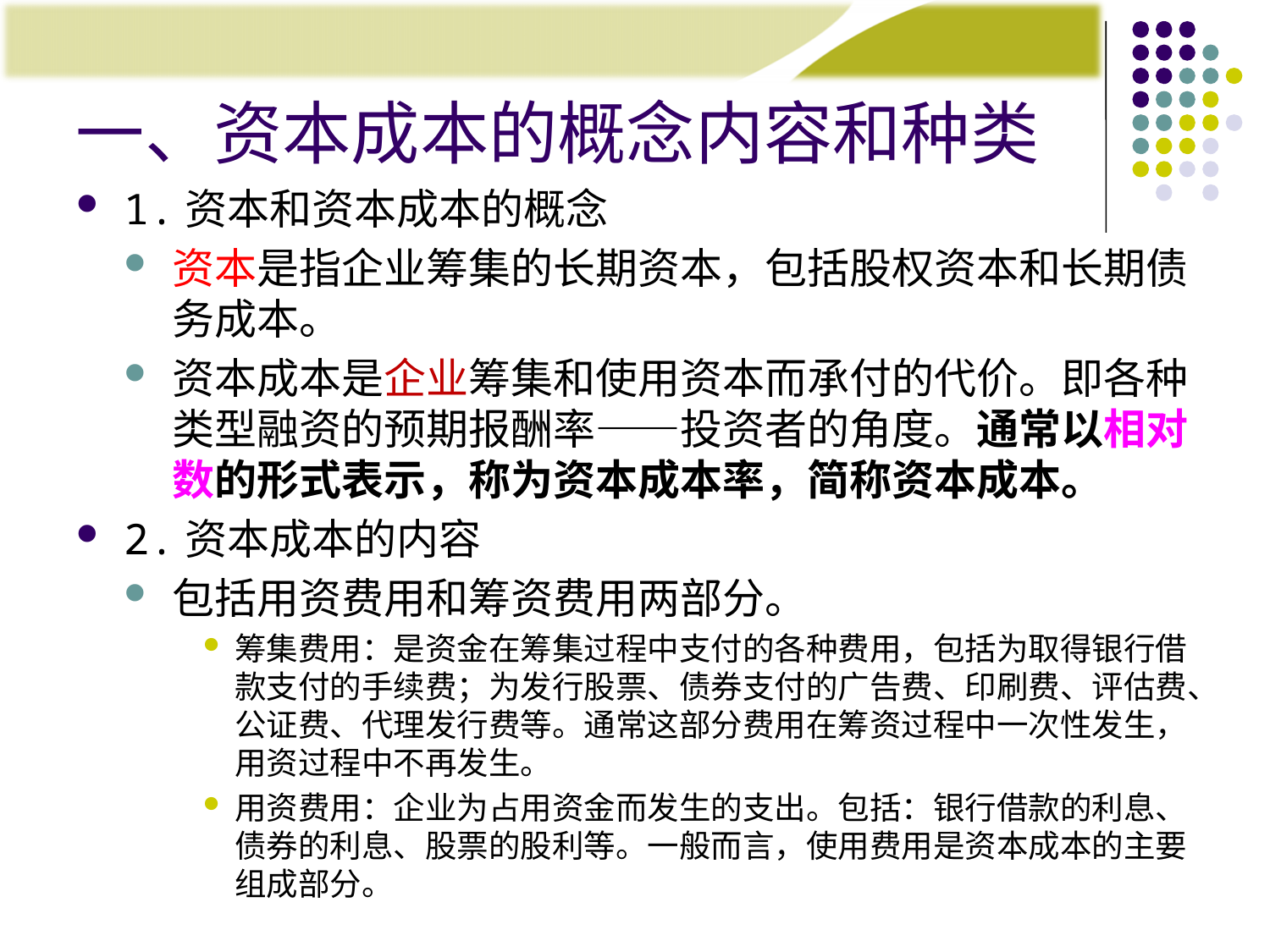

# 一、资本成本的概念内容和种类
1.资本和资本成本的概念
资本是指企业筹集的长期资本，包括股权资本和长期债务成本。
资本成本是企业筹集和使用资本而承付的代价。即各种类型融资的预期报酬率——投资者的角度。通常以相对数的形式表示，称为资本成本率，简称资本成本。
2.资本成本的内容
包括用资费用和筹资费用两部分。
筹集费用：是资金在筹集过程中支付的各种费用，包括为取得银行借款支付的手续费；为发行股票、债券支付的广告费、印刷费、评估费、公证费、代理发行费等。通常这部分费用在筹资过程中一次性发生，用资过程中不再发生。
用资费用：企业为占用资金而发生的支出。包括：银行借款的利息、债券的利息、股票的股利等。一般而言，使用费用是资本成本的主要组成部分。